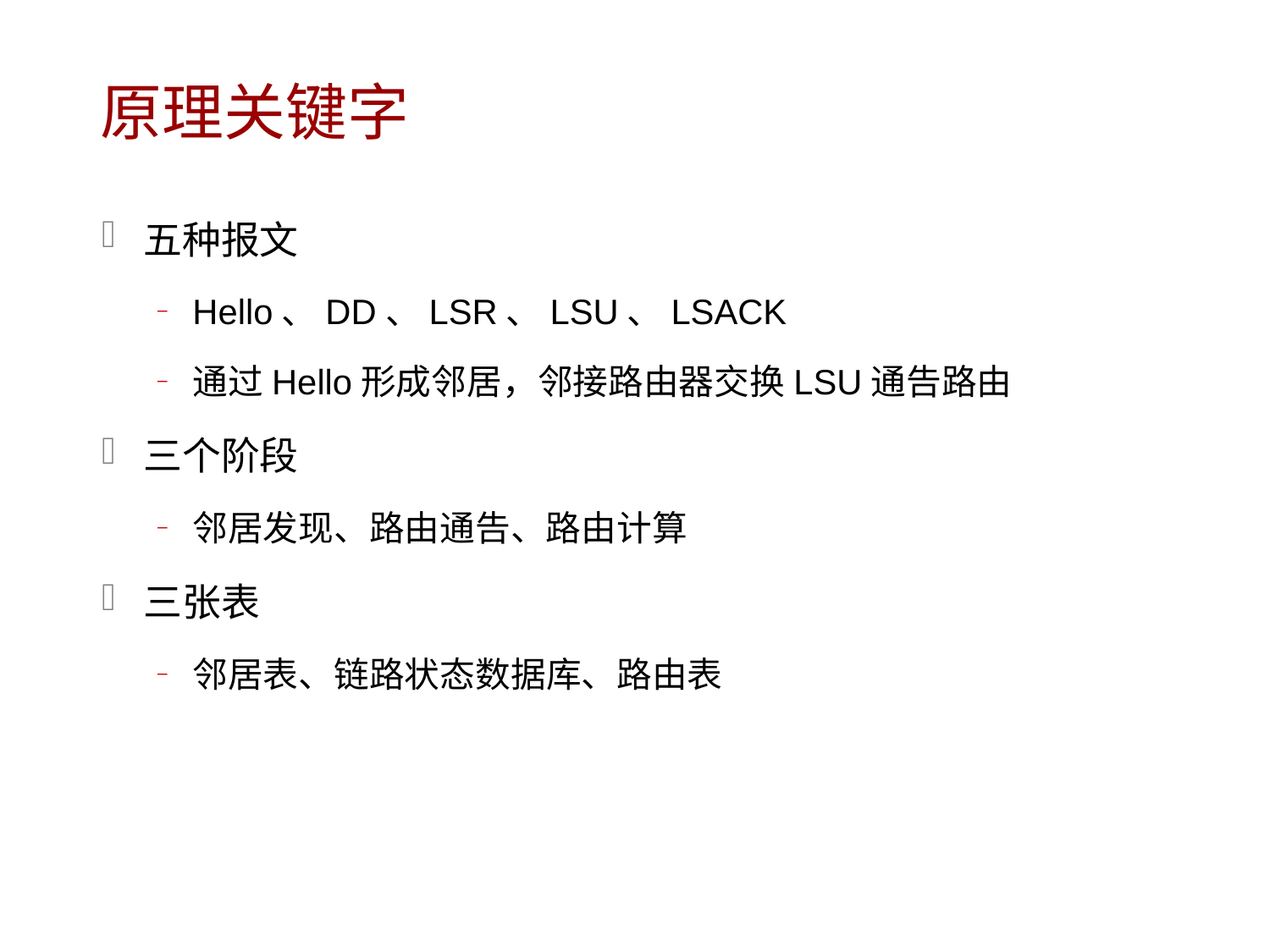

# 原理关键字
五种报文
Hello、DD、LSR、LSU、LSACK
通过Hello形成邻居，邻接路由器交换LSU通告路由
三个阶段
邻居发现、路由通告、路由计算
三张表
邻居表、链路状态数据库、路由表